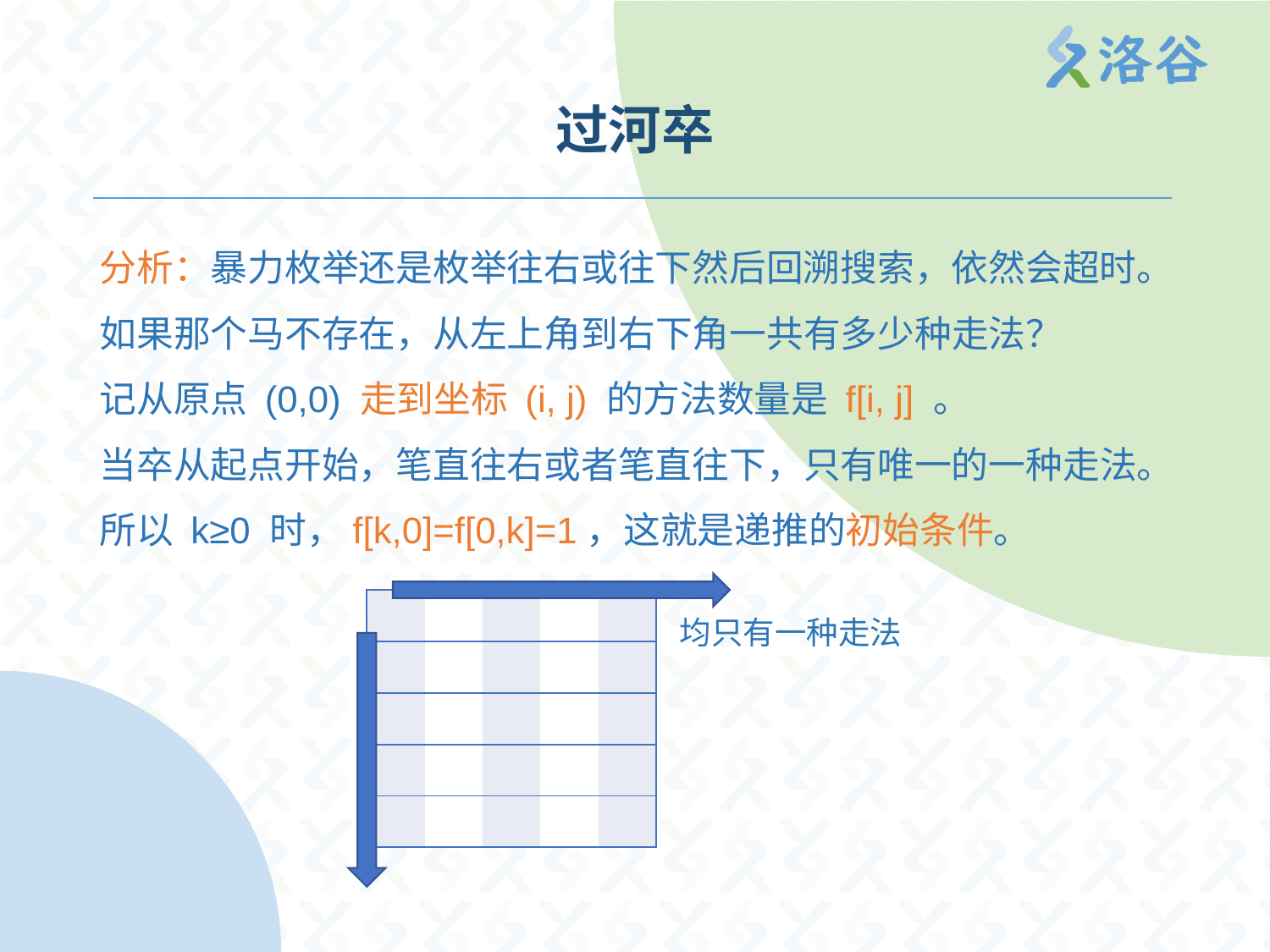

# 过河卒
分析：暴力枚举还是枚举往右或往下然后回溯搜索，依然会超时。
如果那个马不存在，从左上角到右下角一共有多少种走法？
记从原点 (0,0) 走到坐标 (i, j) 的方法数量是 f[i, j] 。
当卒从起点开始，笔直往右或者笔直往下，只有唯一的一种走法。
所以 k≥0 时，f[k,0]=f[0,k]=1，这就是递推的初始条件。

|  |  |  |  |  |
| --- | --- | --- | --- | --- |
|  |  |  |  |  |
|  |  |  |  |  |
|  |  |  |  |  |
|  |  |  |  |  |
均只有一种走法